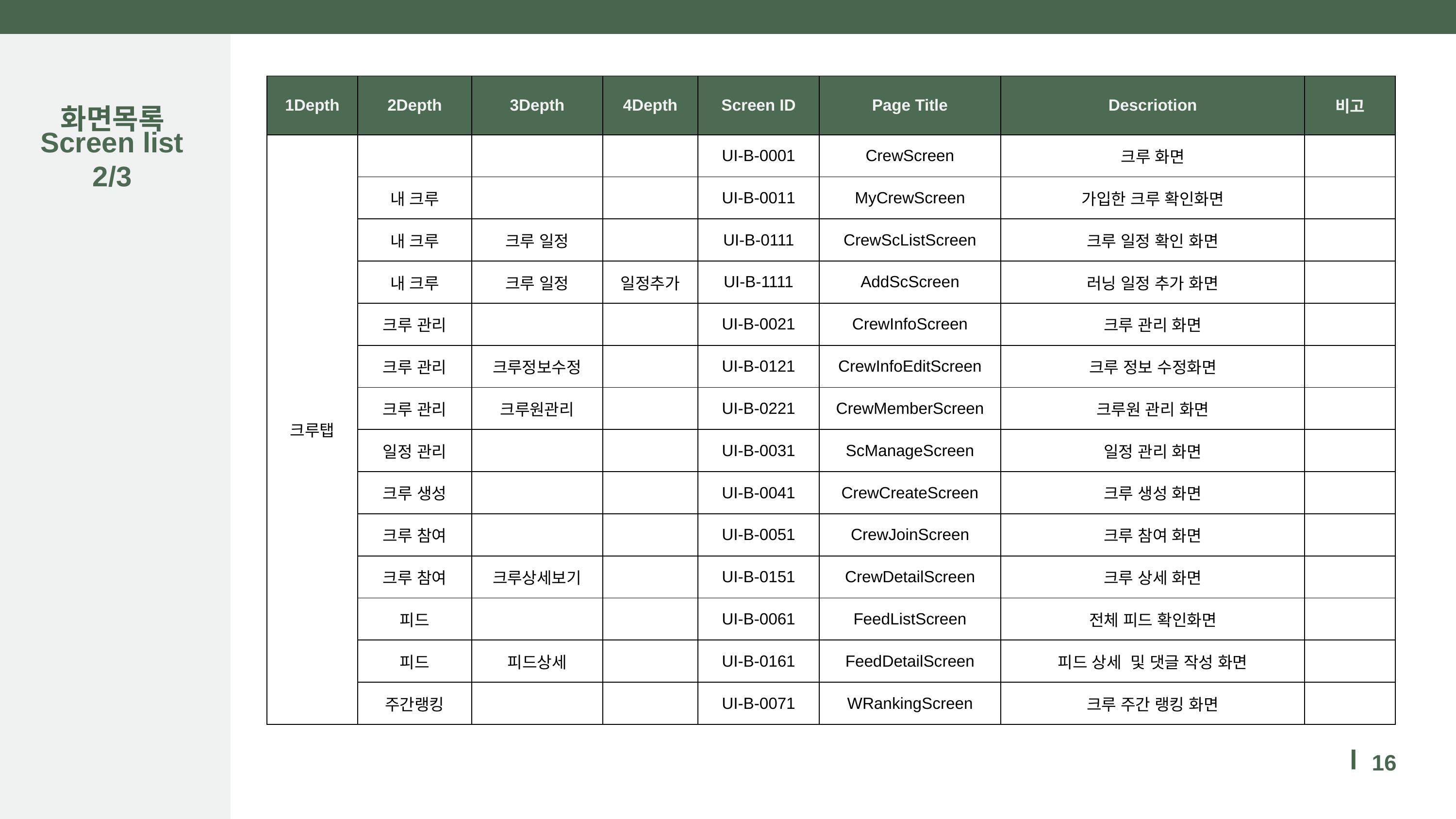

화면목록
| 1Depth | 2Depth | 3Depth | 4Depth | Screen ID | Page Title | Descriotion | 비고 |
| --- | --- | --- | --- | --- | --- | --- | --- |
| 크루탭 |  |  |  | UI-B-0001 | CrewScreen | 크루 화면 |  |
|  | 내 크루 |  |  | UI-B-0011 | MyCrewScreen | 가입한 크루 확인화면 |  |
|  | 내 크루 | 크루 일정 |  | UI-B-0111 | CrewScListScreen | 크루 일정 확인 화면 |  |
|  | 내 크루 | 크루 일정 | 일정추가 | UI-B-1111 | AddScScreen | 러닝 일정 추가 화면 |  |
|  | 크루 관리 |  |  | UI-B-0021 | CrewInfoScreen | 크루 관리 화면 |  |
|  | 크루 관리 | 크루정보수정 |  | UI-B-0121 | CrewInfoEditScreen | 크루 정보 수정화면 |  |
|  | 크루 관리 | 크루원관리 |  | UI-B-0221 | CrewMemberScreen | 크루원 관리 화면 |  |
|  | 일정 관리 |  |  | UI-B-0031 | ScManageScreen | 일정 관리 화면 |  |
|  | 크루 생성 |  |  | UI-B-0041 | CrewCreateScreen | 크루 생성 화면 |  |
|  | 크루 참여 |  |  | UI-B-0051 | CrewJoinScreen | 크루 참여 화면 |  |
|  | 크루 참여 | 크루상세보기 |  | UI-B-0151 | CrewDetailScreen | 크루 상세 화면 |  |
|  | 피드 |  |  | UI-B-0061 | FeedListScreen | 전체 피드 확인화면 |  |
|  | 피드 | 피드상세 |  | UI-B-0161 | FeedDetailScreen | 피드 상세 및 댓글 작성 화면 |  |
|  | 주간랭킹 |  |  | UI-B-0071 | WRankingScreen | 크루 주간 랭킹 화면 |  |
Screen list
2/3
16